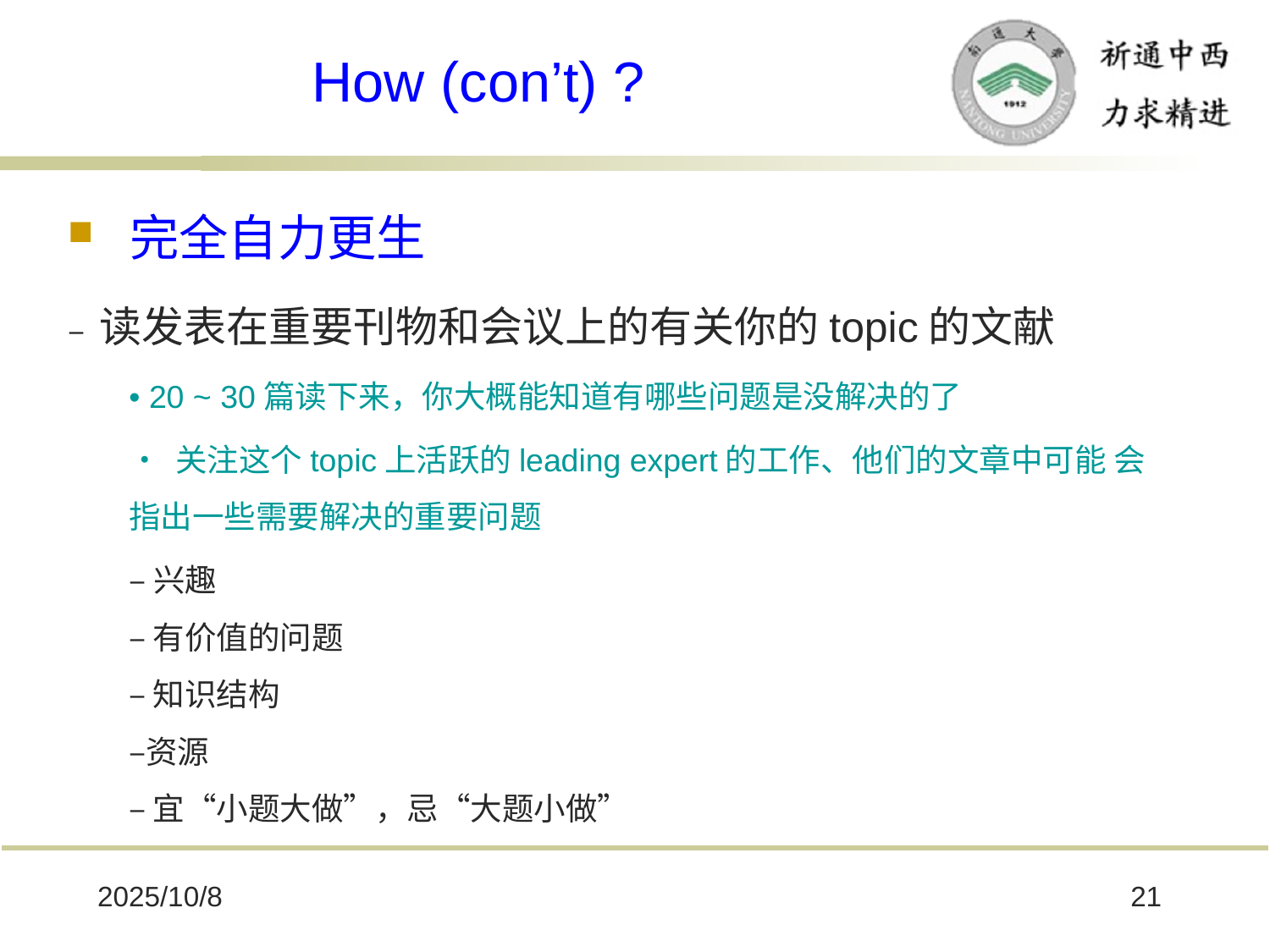

# How (con’t) ?
完全自力更生
– 读发表在重要刊物和会议上的有关你的topic的文献
• 20 ~ 30篇读下来，你大概能知道有哪些问题是没解决的了
• 关注这个topic上活跃的leading expert的工作、他们的文章中可能 会指出一些需要解决的重要问题
–兴趣
– 有价值的问题
– 知识结构
–资源
– 宜“小题大做”，忌“大题小做”
2025/10/8
21